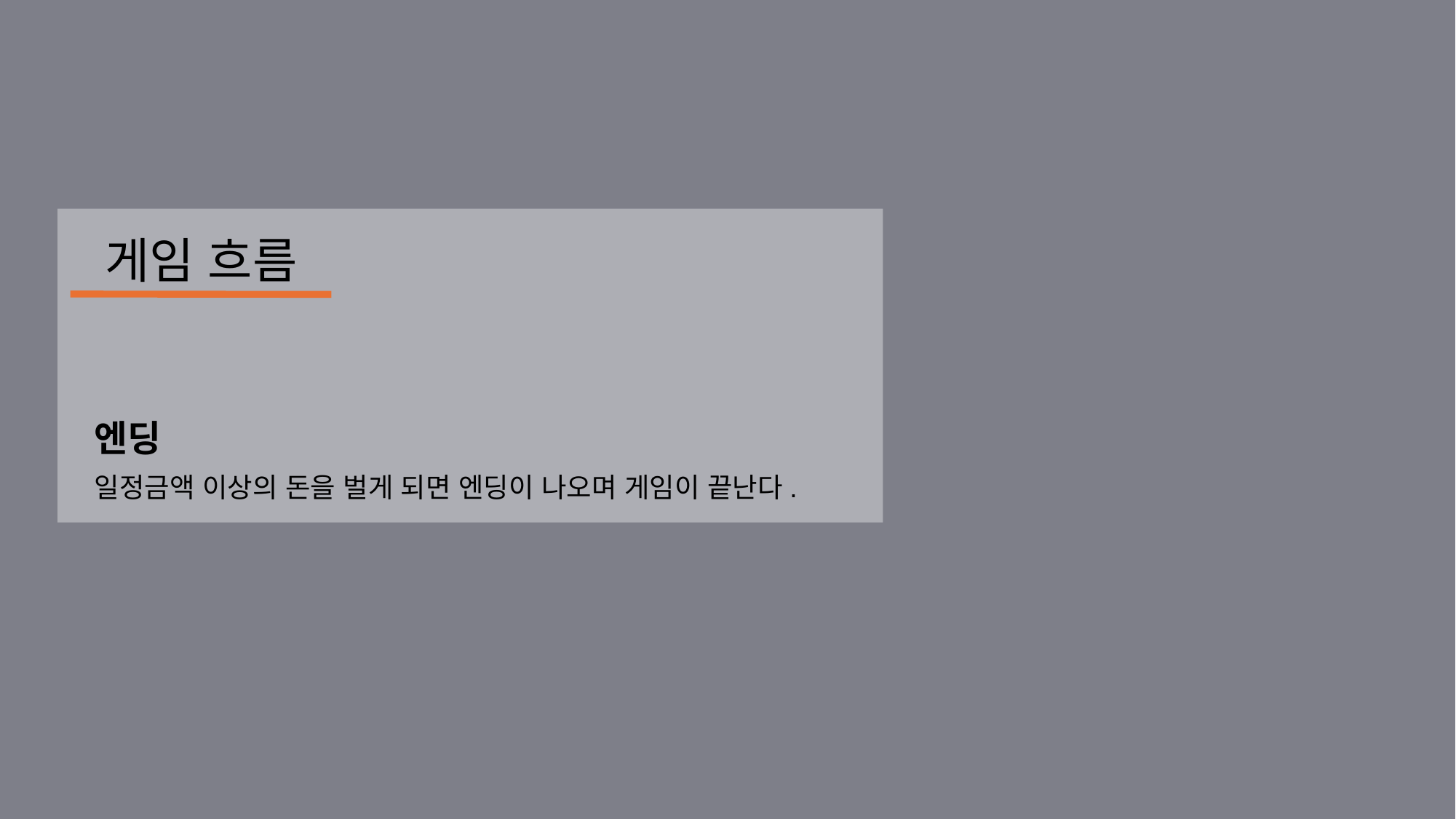

게임 흐름
엔딩
일정금액 이상의 돈을 벌게 되면 엔딩이 나오며 게임이 끝난다.